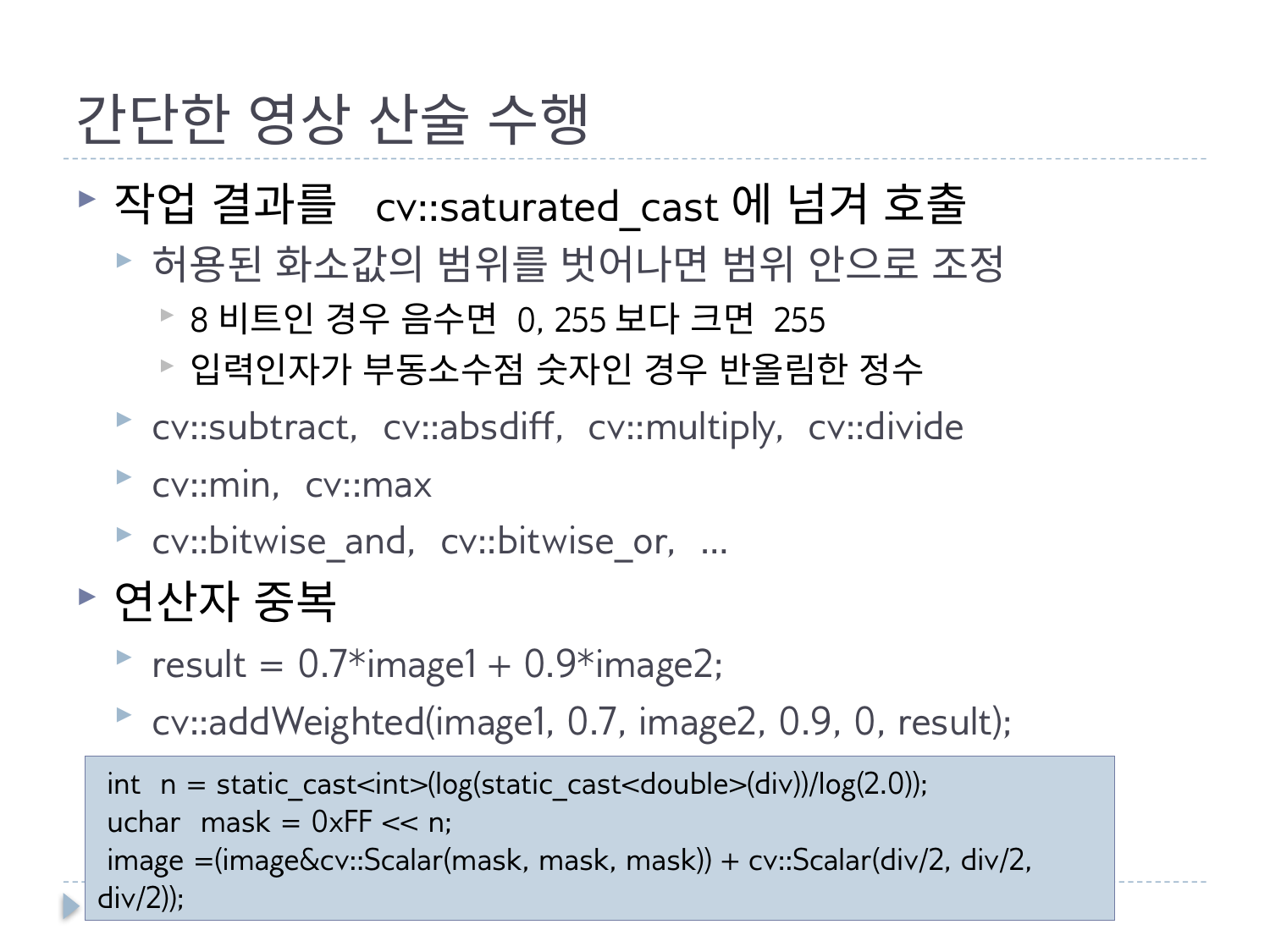

# 간단한 영상 산술 수행
작업 결과를  cv::saturated_cast에 넘겨 호출
허용된 화소값의 범위를 벗어나면 범위 안으로 조정
8비트인 경우 음수면 0, 255보다 크면 255
입력인자가 부동소수점 숫자인 경우 반올림한 정수
cv::subtract,  cv::absdiff,  cv::multiply,  cv::divide
cv::min,  cv::max
cv::bitwise_and,  cv::bitwise_or,  …
연산자 중복
result = 0.7*image1 + 0.9*image2;
cv::addWeighted(image1, 0.7, image2, 0.9, 0, result);
 int  n = static_cast<int>(log(static_cast<double>(div))/log(2.0));
 uchar  mask = 0xFF << n;
 image =(image&cv::Scalar(mask, mask, mask)) + cv::Scalar(div/2, div/2, div/2));